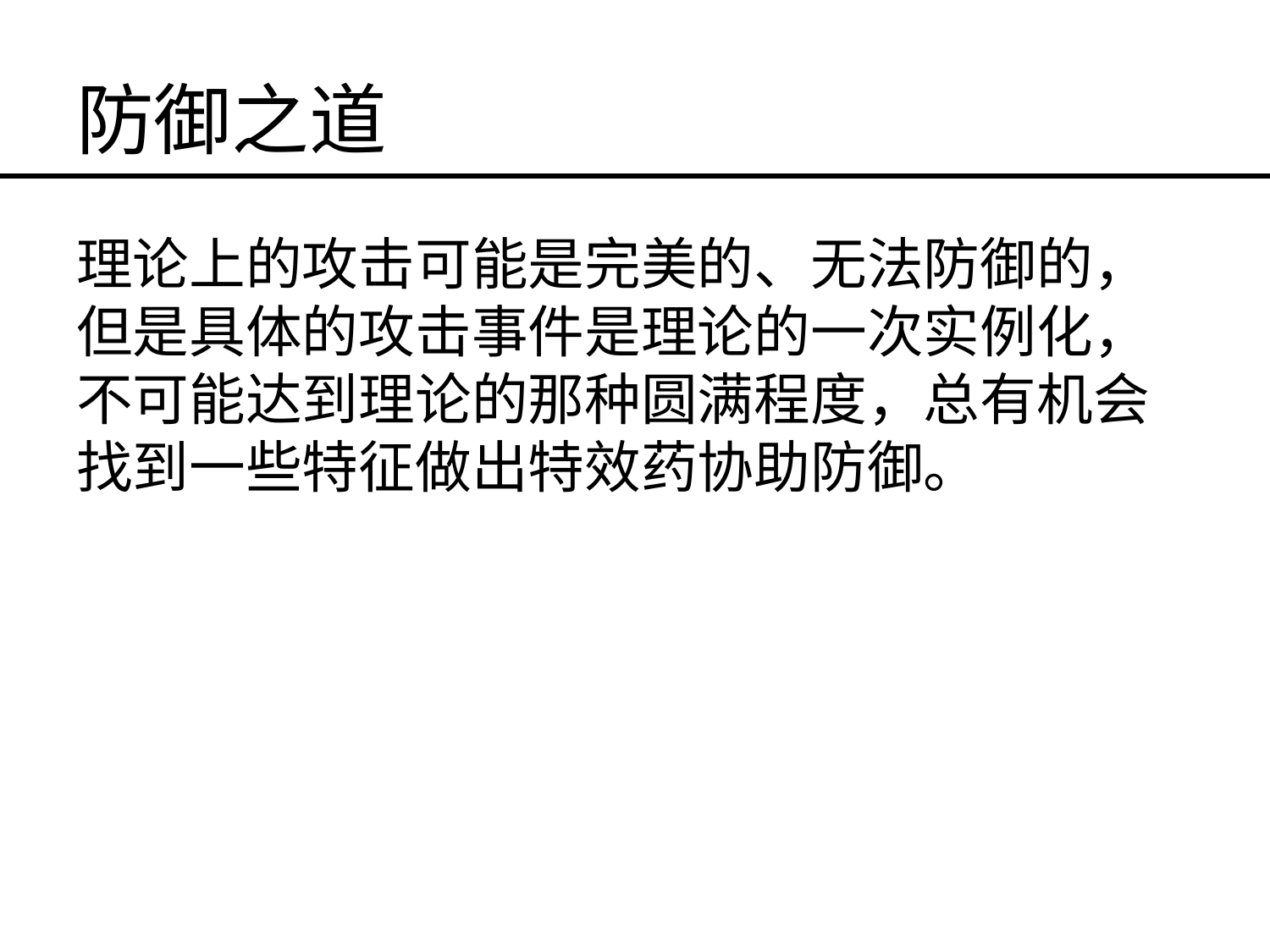

# 防御之道
理论上的攻击可能是完美的、无法防御的，但是具体的攻击事件是理论的一次实例化，不可能达到理论的那种圆满程度，总有机会找到一些特征做出特效药协助防御。